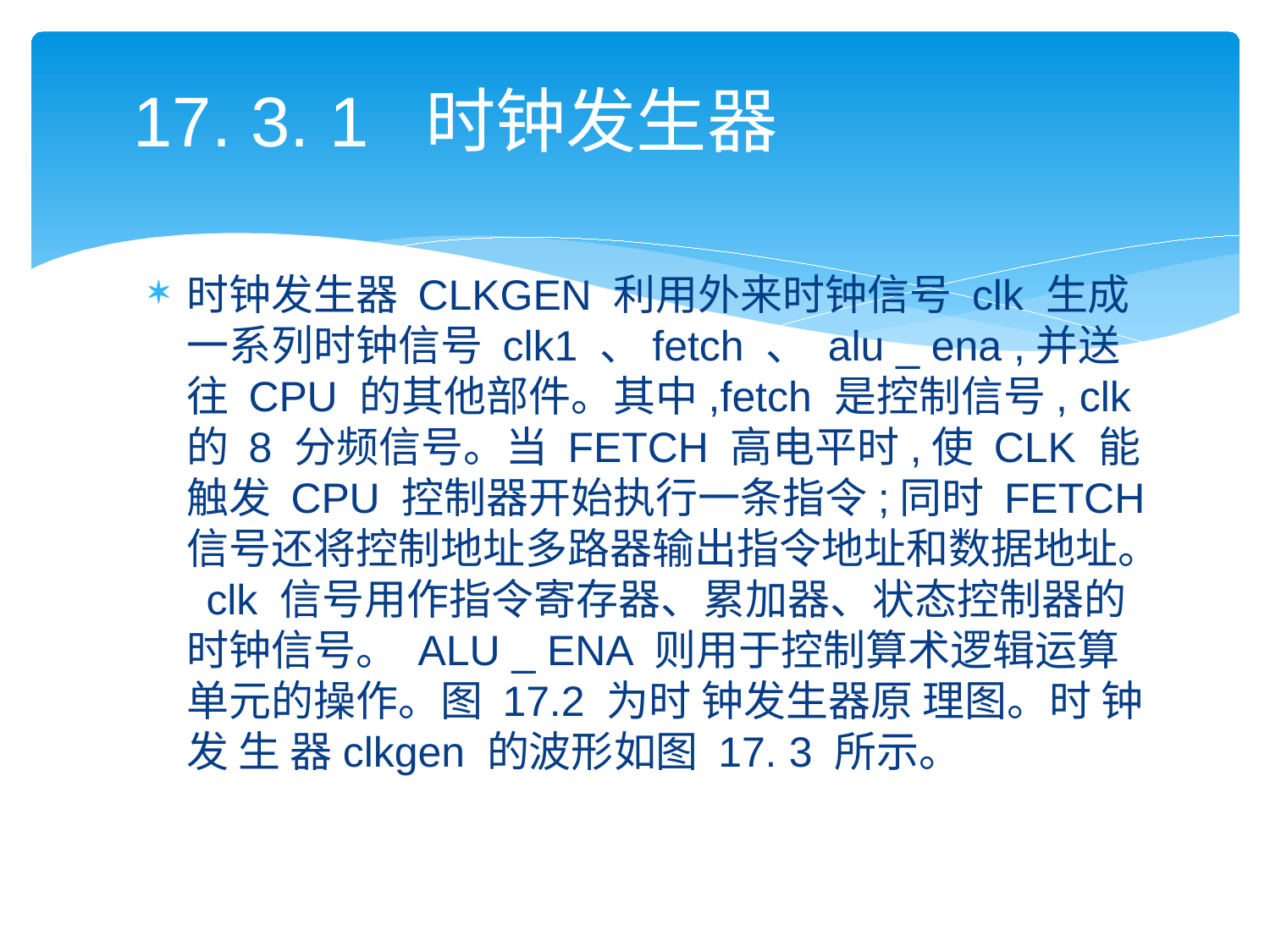

#
17. 3. 1  时钟发生器
时钟发生器 CLKGEN 利用外来时钟信号 clk 生成一系列时钟信号 clk1 、fetch 、 alu _ ena ,并送往 CPU 的其他部件。其中,fetch 是控制信号, clk 的 8 分频信号。当 FETCH 高电平时,使 CLK 能触发 CPU 控制器开始执行一条指令;同时 FETCH 信号还将控制地址多路器输出指令地址和数据地址。 clk 信号用作指令寄存器、累加器、状态控制器的时钟信号。 ALU _ ENA 则用于控制算术逻辑运算单元的操作。图 17.2 为时 钟发生器原 理图。时 钟 发 生 器clkgen 的波形如图 17. 3 所示。